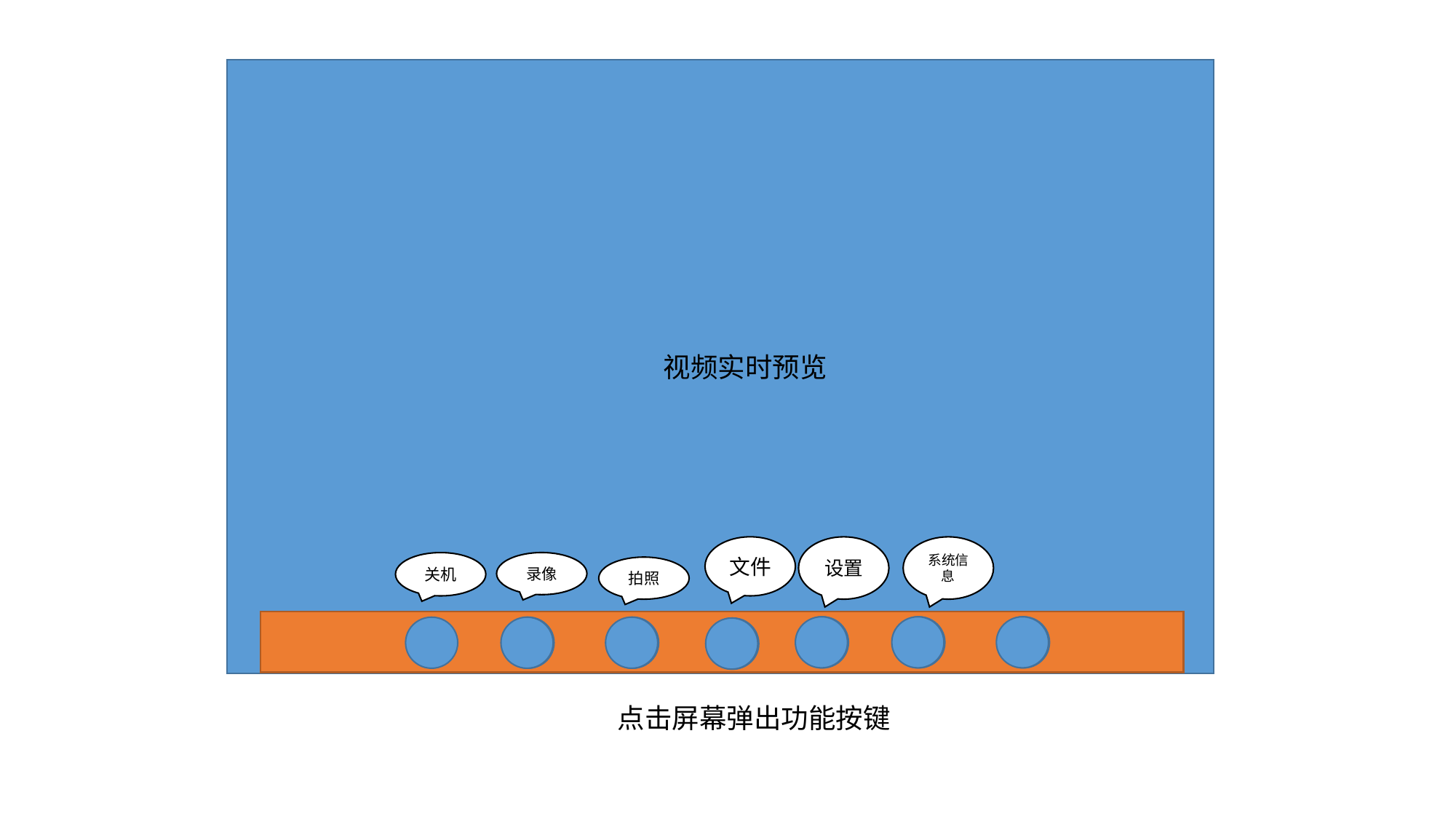

视频实时预览
文件
设置
系统信息
关机
录像
拍照

点击屏幕弹出功能按键